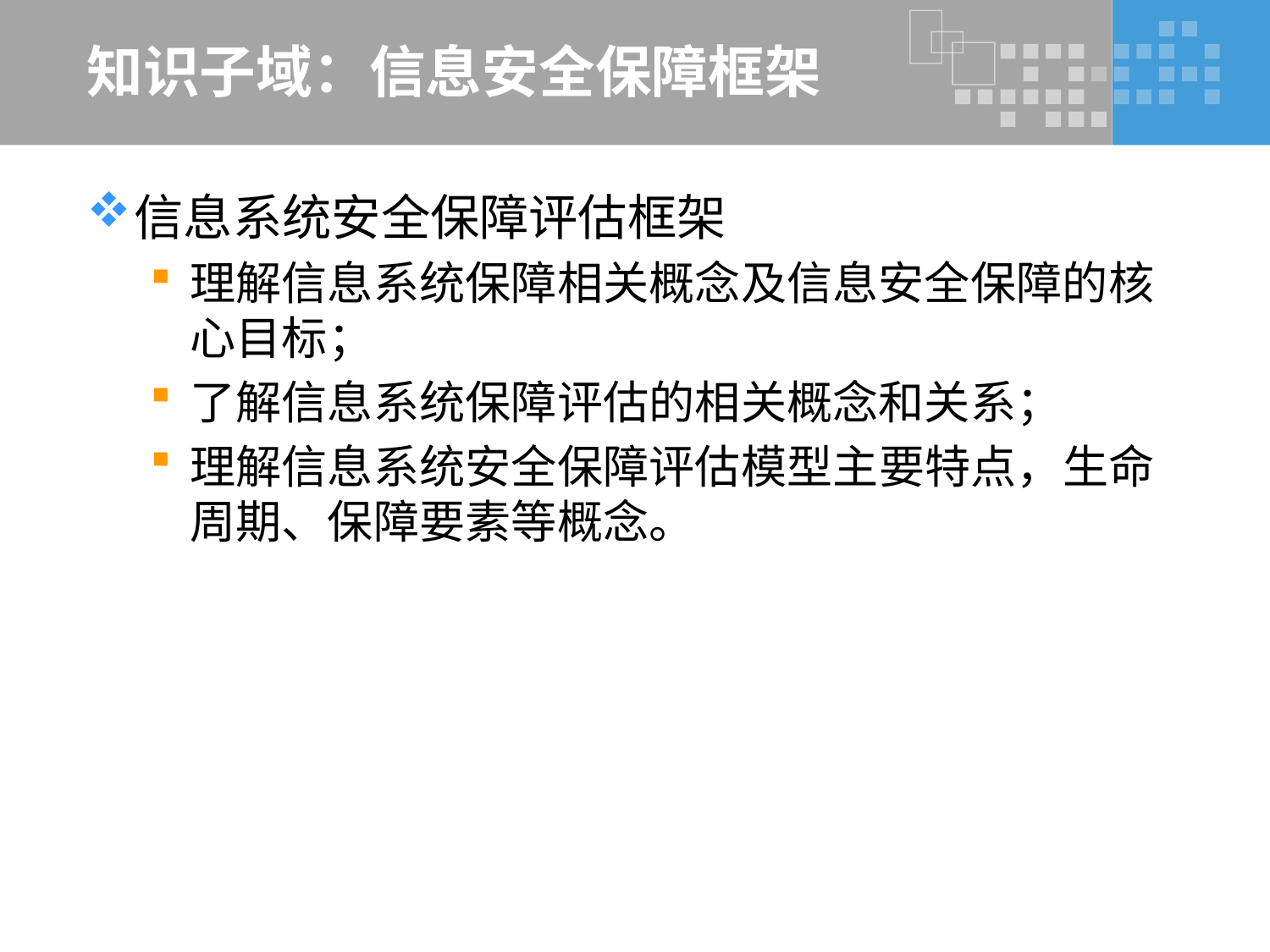

# 知识子域：信息安全保障框架
信息系统安全保障评估框架
理解信息系统保障相关概念及信息安全保障的核心目标；
了解信息系统保障评估的相关概念和关系；
理解信息系统安全保障评估模型主要特点，生命周期、保障要素等概念。

45